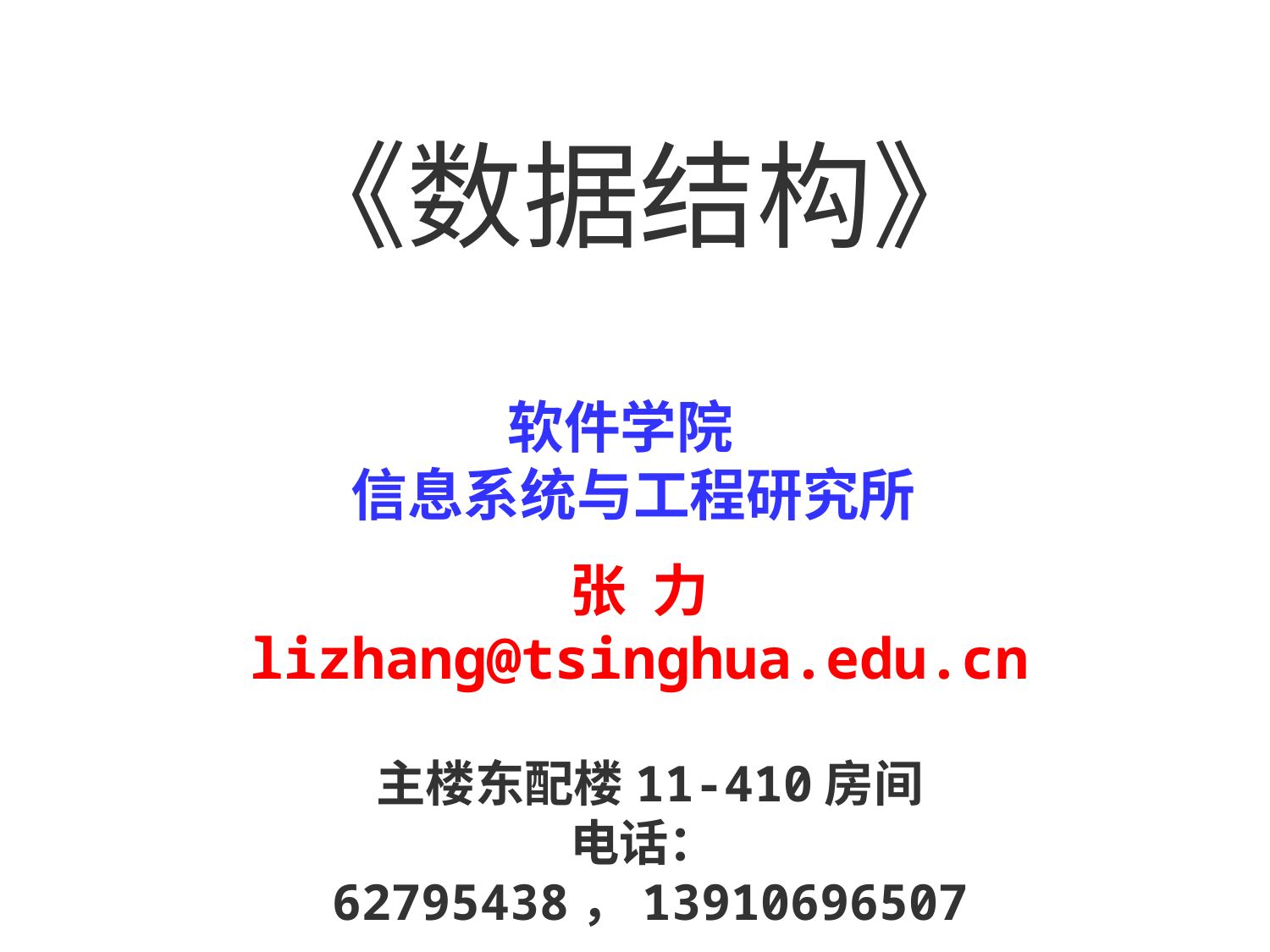

《数据结构》
软件学院
信息系统与工程研究所
张  力
lizhang@tsinghua.edu.cn
主楼东配楼11-410房间
电话：62795438，13910696507